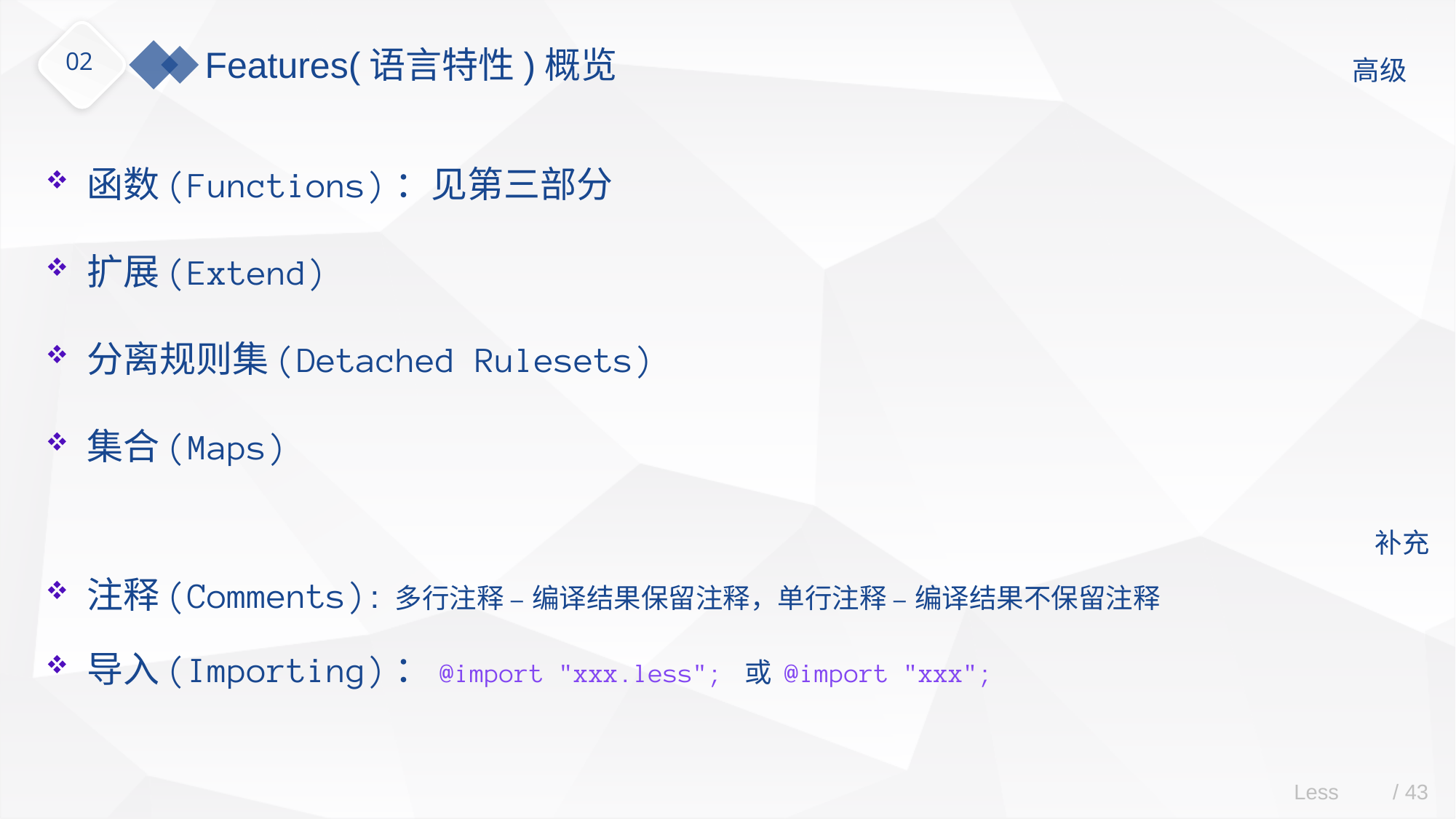

Features(语言特性)概览
02

高级

函数(Functions)：见第三部分
扩展(Extend)
分离规则集(Detached Rulesets)
集合(Maps)

补充
注释(Comments):多行注释-编译结果保留注释，单行注释-编译结果不保留注释
导入(Importing)：@import "xxx.less"; 或 @import "xxx";
9